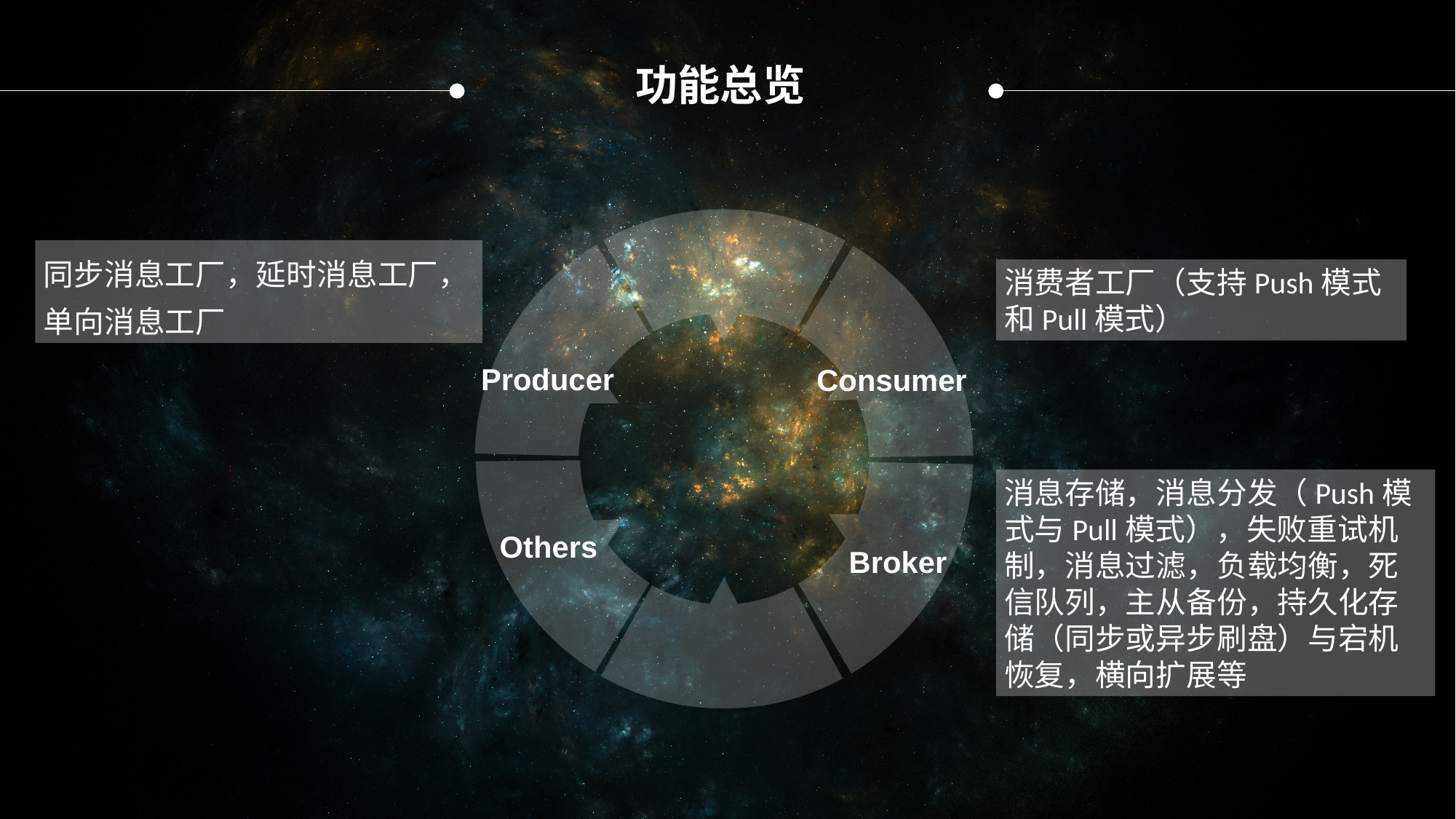

功能总览

同步消息工厂，延时消息工厂，单向消息工厂

消费者工厂（支持Push模式和Pull模式）
Producer
Consumer

消息存储，消息分发（Push模式与Pull模式），失败重试机制，消息过滤，负载均衡，死信队列，主从备份，持久化存储（同步或异步刷盘）与宕机恢复，横向扩展等
Others
Broker